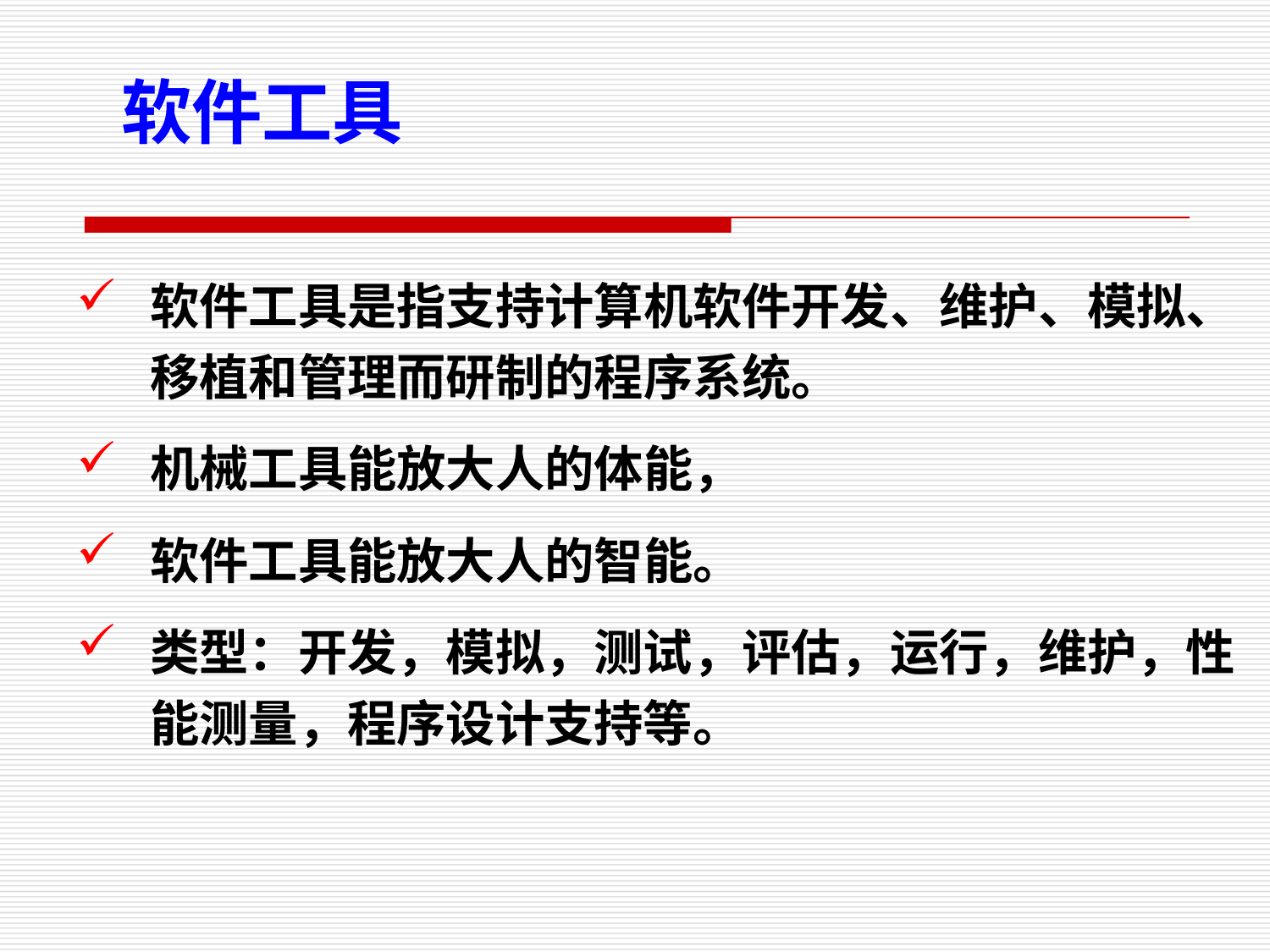

软件工具
软件工具是指支持计算机软件开发、维护、模拟、移植和管理而研制的程序系统。
机械工具能放大人的体能，
软件工具能放大人的智能。
类型：开发，模拟，测试，评估，运行，维护，性能测量，程序设计支持等。